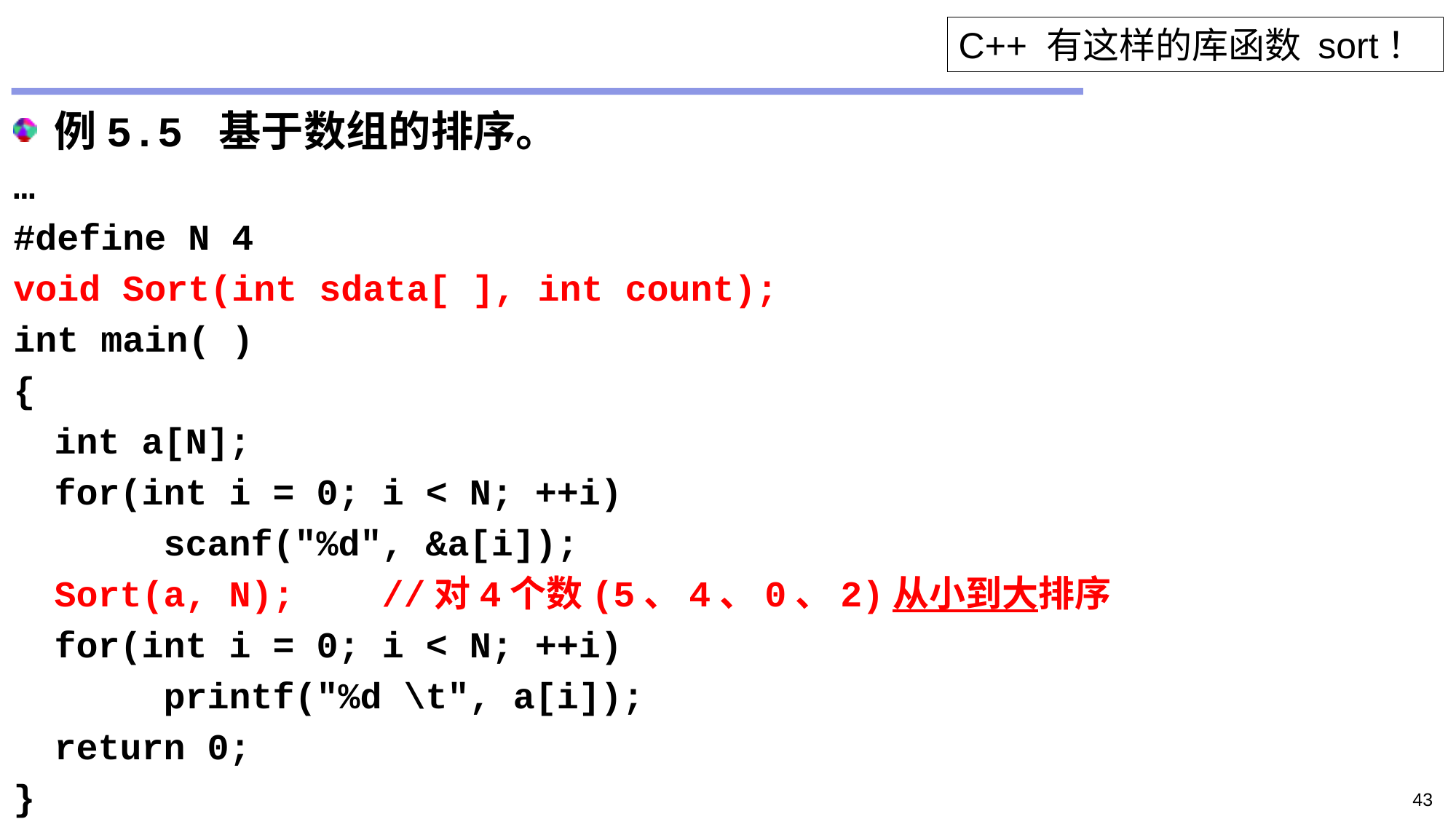

#
C++ 有这样的库函数 sort！
例5.5 基于数组的排序。
…
#define N 4
void Sort(int sdata[ ], int count);
int main( )
{
	int a[N];
	for(int i = 0; i < N; ++i)
		scanf("%d", &a[i]);
	Sort(a, N);	//对4个数(5、4、0、2)从小到大排序
	for(int i = 0; i < N; ++i)
		printf("%d \t", a[i]);
	return 0;
}
43